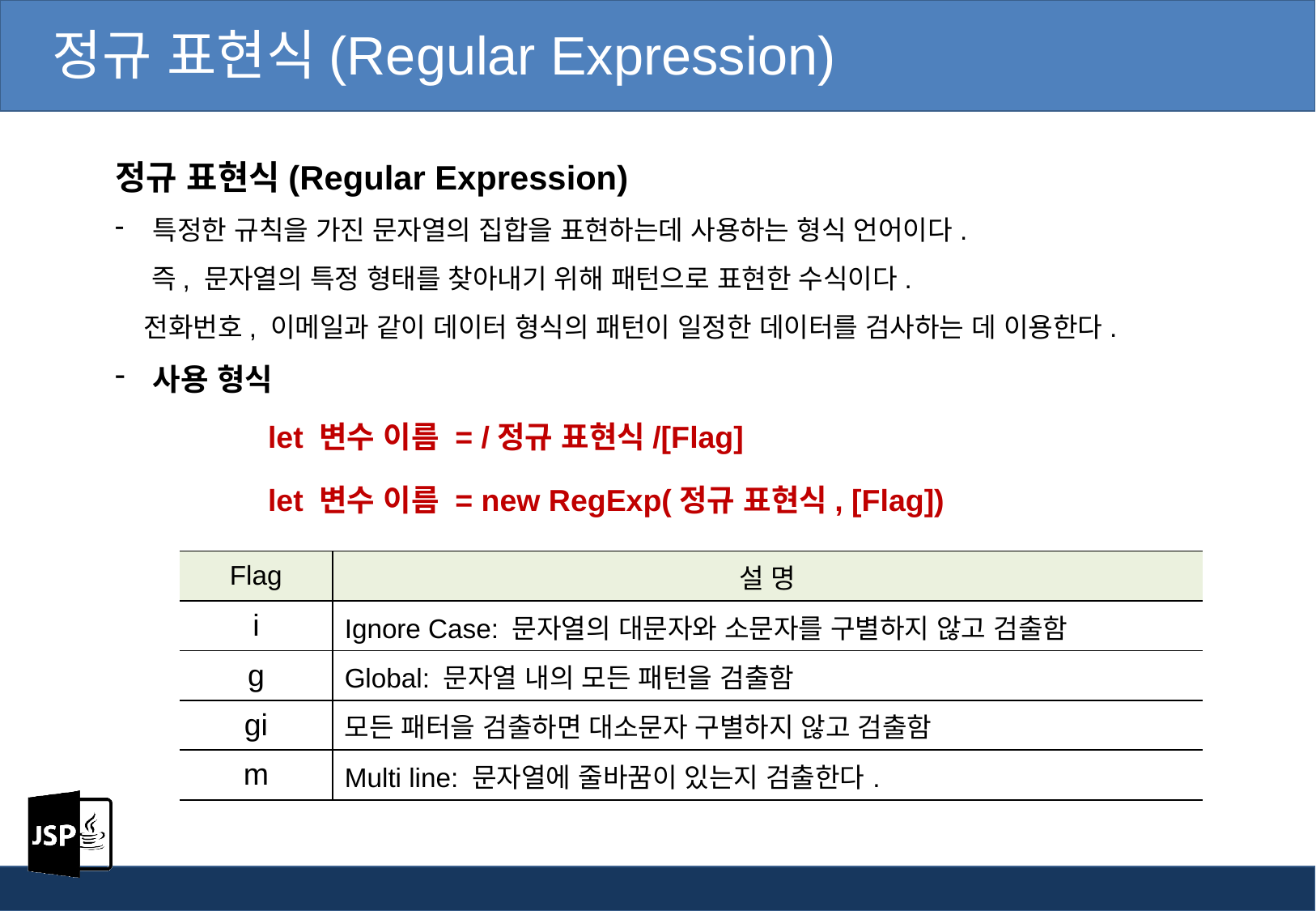

정규 표현식(Regular Expression)
정규 표현식(Regular Expression)
특정한 규칙을 가진 문자열의 집합을 표현하는데 사용하는 형식 언어이다.
    즉, 문자열의 특정 형태를 찾아내기 위해 패턴으로 표현한 수식이다.
   전화번호, 이메일과 같이 데이터 형식의 패턴이 일정한 데이터를 검사하는 데 이용한다.
사용 형식
let 변수 이름 = /정규 표현식/[Flag]
let 변수 이름 = new RegExp(정규 표현식, [Flag])
| Flag | 설 명 |
| --- | --- |
| i | Ignore Case: 문자열의 대문자와 소문자를 구별하지 않고 검출함 |
| g | Global: 문자열 내의 모든 패턴을 검출함 |
| gi | 모든 패터을 검출하면 대소문자 구별하지 않고 검출함 |
| m | Multi line: 문자열에 줄바꿈이 있는지 검출한다. |